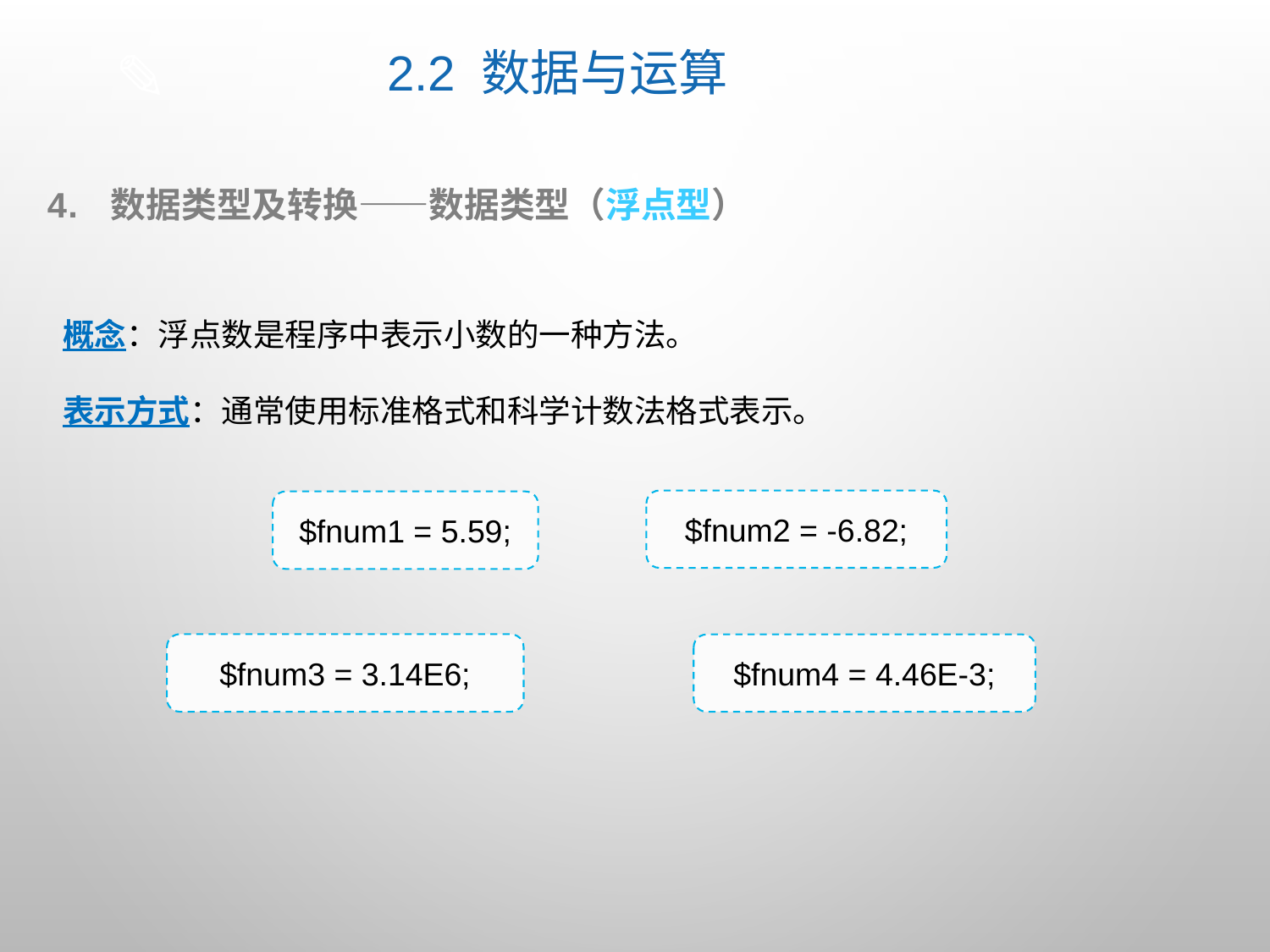

# 2.2 数据与运算
数据类型及转换——数据类型（浮点型）
概念：浮点数是程序中表示小数的一种方法。
表示方式：通常使用标准格式和科学计数法格式表示。
$fnum2 = -6.82;
$fnum1 = 5.59;
$fnum3 = 3.14E6;
$fnum4 = 4.46E-3;